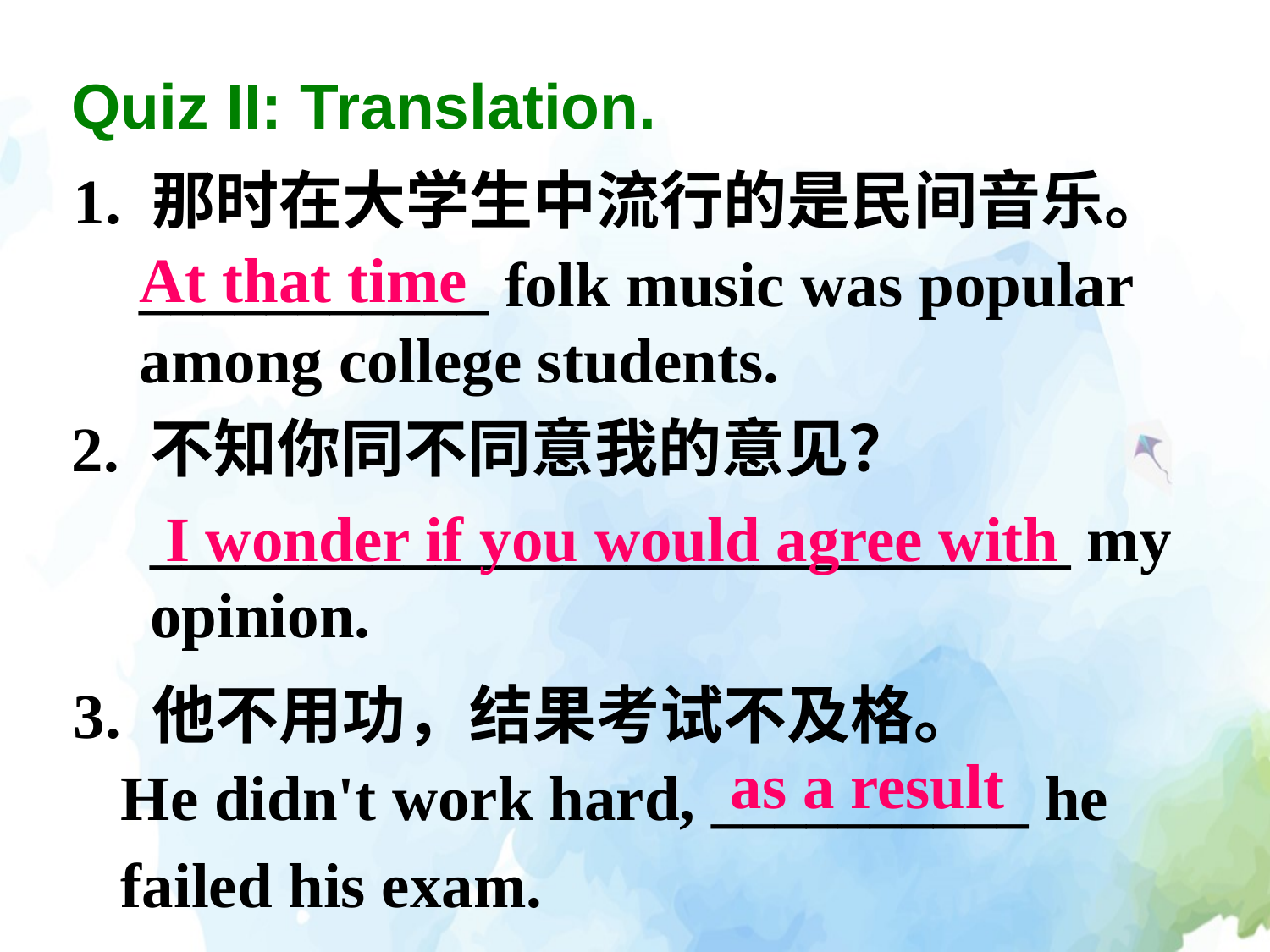

Quiz II: Translation.
1. 那时在大学生中流行的是民间音乐。
At that time
___________ folk music was popular among college students.
2. 不知你同不同意我的意见？
_____________________________ my opinion.
I wonder if you would agree with
3. 他不用功，结果考试不及格。
He didn't work hard, __________ he
failed his exam.
as a result